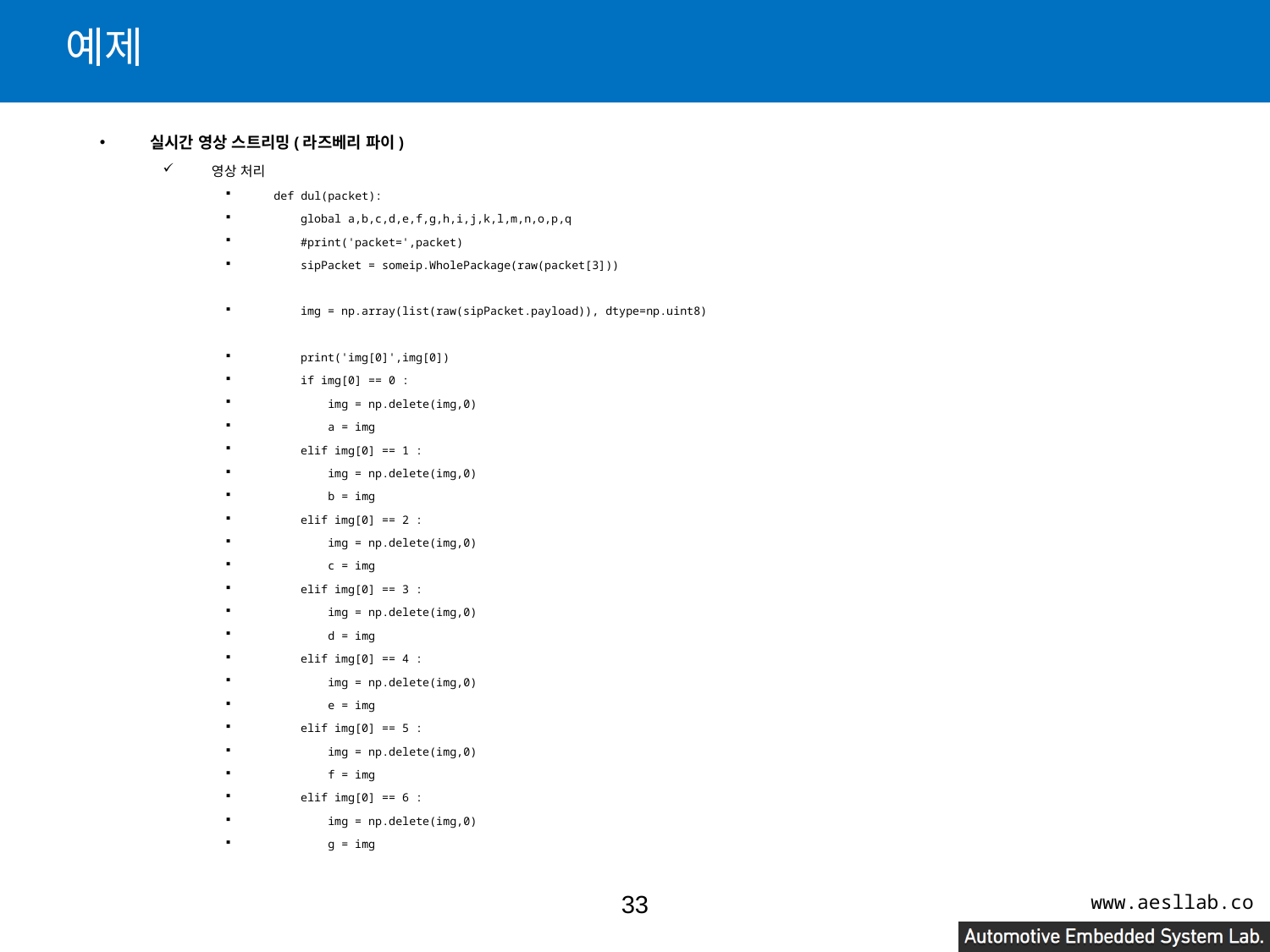

# 예제
실시간 영상 스트리밍(라즈베리 파이)
영상 처리
def dul(packet):
    global a,b,c,d,e,f,g,h,i,j,k,l,m,n,o,p,q
    #print('packet=',packet)
    sipPacket = someip.WholePackage(raw(packet[3]))

    img = np.array(list(raw(sipPacket.payload)), dtype=np.uint8)

    print('img[0]',img[0])
    if img[0] == 0 :
        img = np.delete(img,0)
        a = img
    elif img[0] == 1 :
        img = np.delete(img,0)
        b = img
    elif img[0] == 2 :
        img = np.delete(img,0)
        c = img
    elif img[0] == 3 :
        img = np.delete(img,0)
        d = img
    elif img[0] == 4 :
        img = np.delete(img,0)
        e = img
    elif img[0] == 5 :
        img = np.delete(img,0)
        f = img
    elif img[0] == 6 :
        img = np.delete(img,0)
        g = img
33